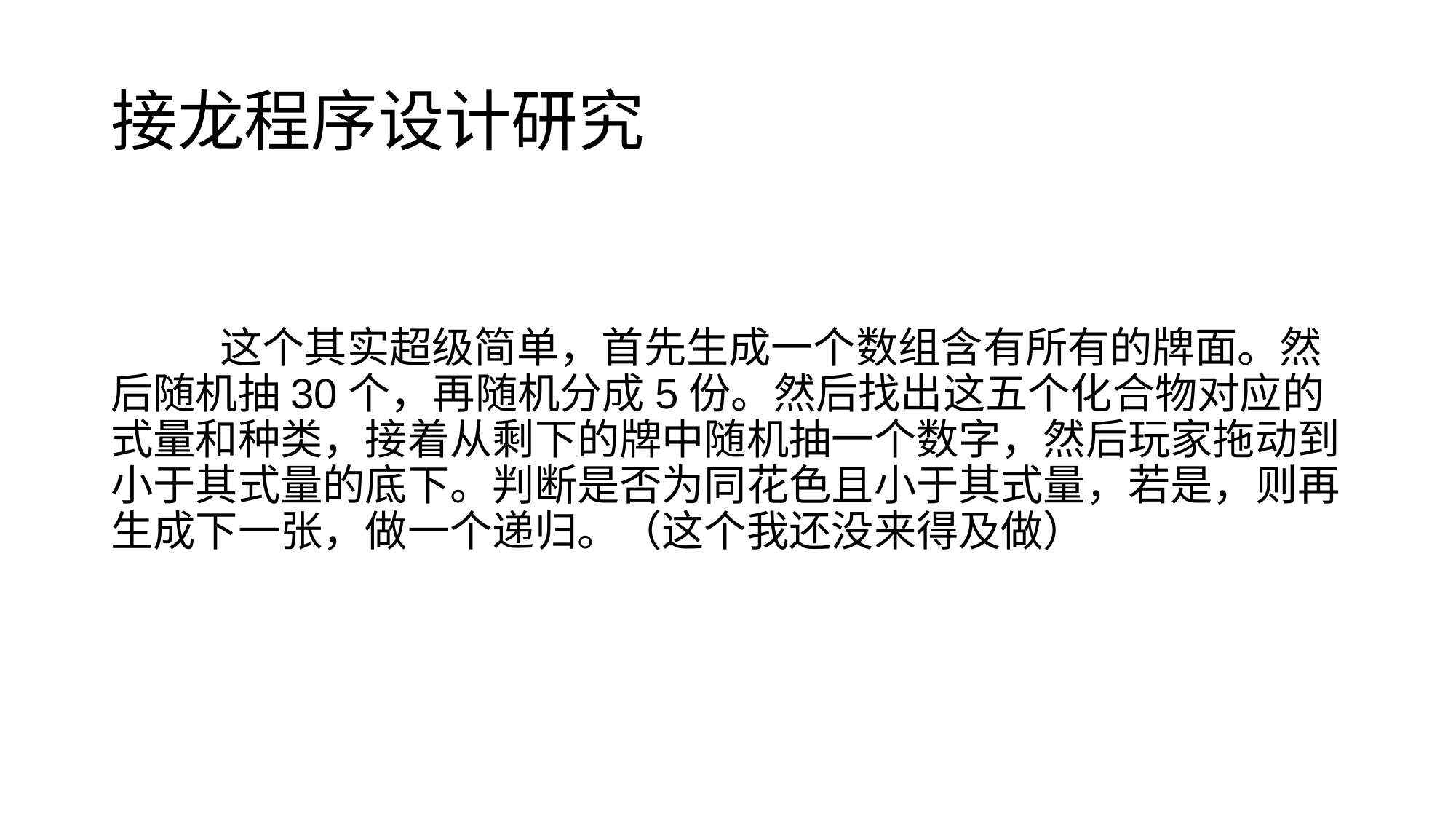

# 接龙程序设计研究
	这个其实超级简单，首先生成一个数组含有所有的牌面。然后随机抽30个，再随机分成5份。然后找出这五个化合物对应的式量和种类，接着从剩下的牌中随机抽一个数字，然后玩家拖动到小于其式量的底下。判断是否为同花色且小于其式量，若是，则再生成下一张，做一个递归。（这个我还没来得及做）